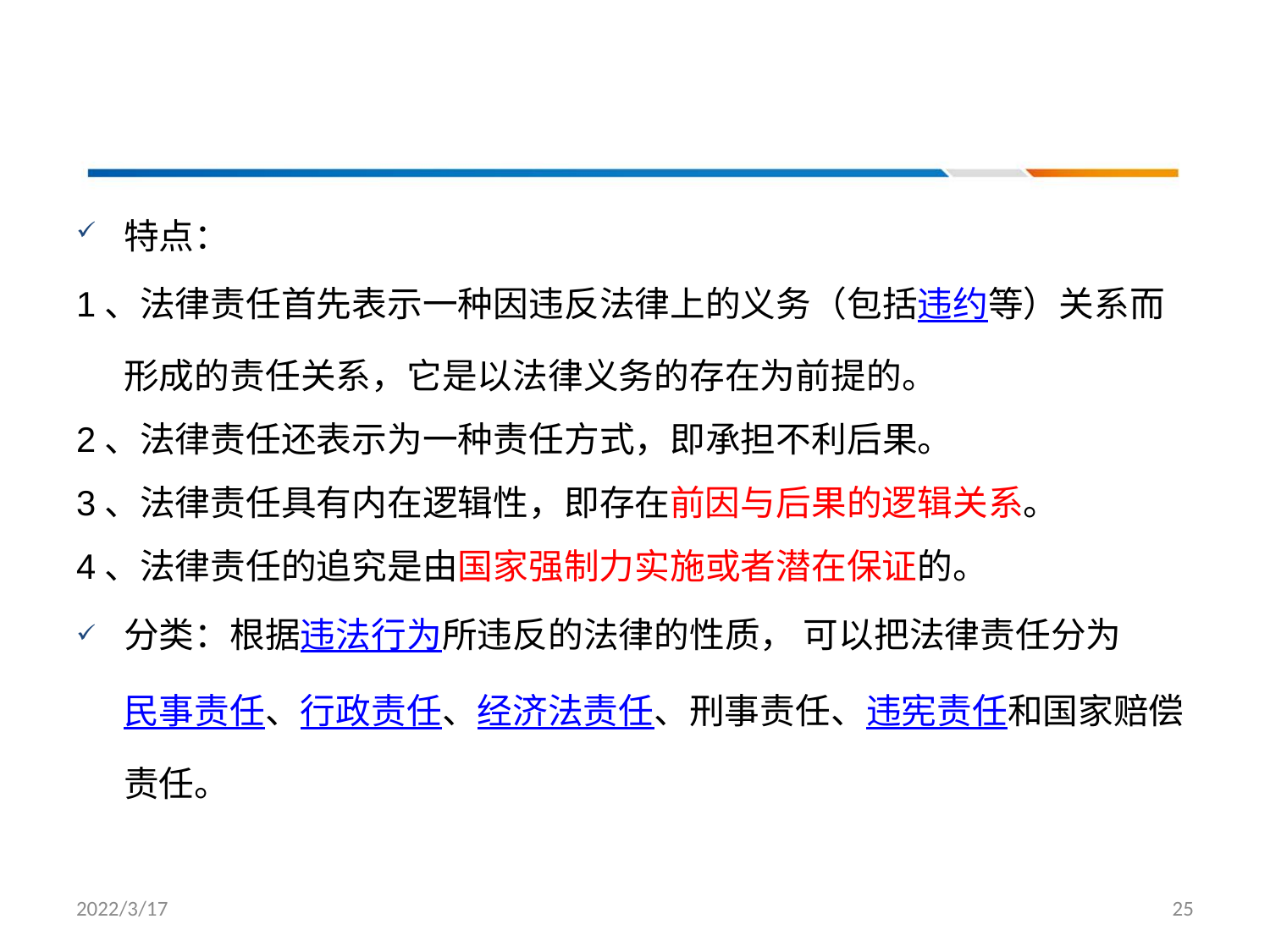

#
特点：
1、法律责任首先表示一种因违反法律上的义务（包括违约等）关系而形成的责任关系，它是以法律义务的存在为前提的。
2、法律责任还表示为一种责任方式，即承担不利后果。
3、法律责任具有内在逻辑性，即存在前因与后果的逻辑关系。
4、法律责任的追究是由国家强制力实施或者潜在保证的。
分类：根据违法行为所违反的法律的性质， 可以把法律责任分为民事责任、行政责任、经济法责任、刑事责任、违宪责任和国家赔偿责任。

2022/3/17

25